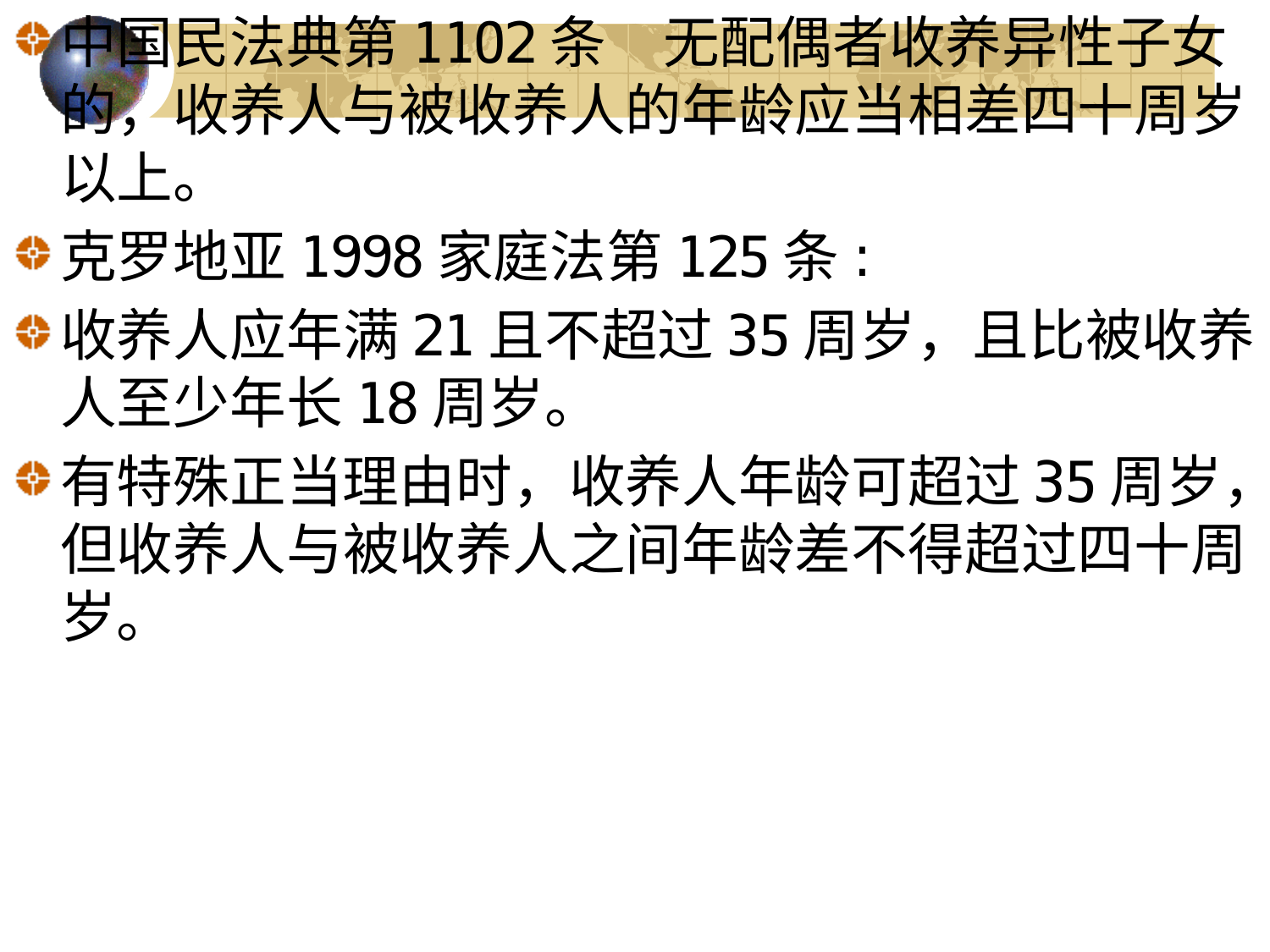

中国民法典第1102条　无配偶者收养异性子女的，收养人与被收养人的年龄应当相差四十周岁以上。
克罗地亚1998家庭法第125条:
收养人应年满21且不超过35周岁，且比被收养人至少年长18周岁。
有特殊正当理由时，收养人年龄可超过35周岁，但收养人与被收养人之间年龄差不得超过四十周岁。